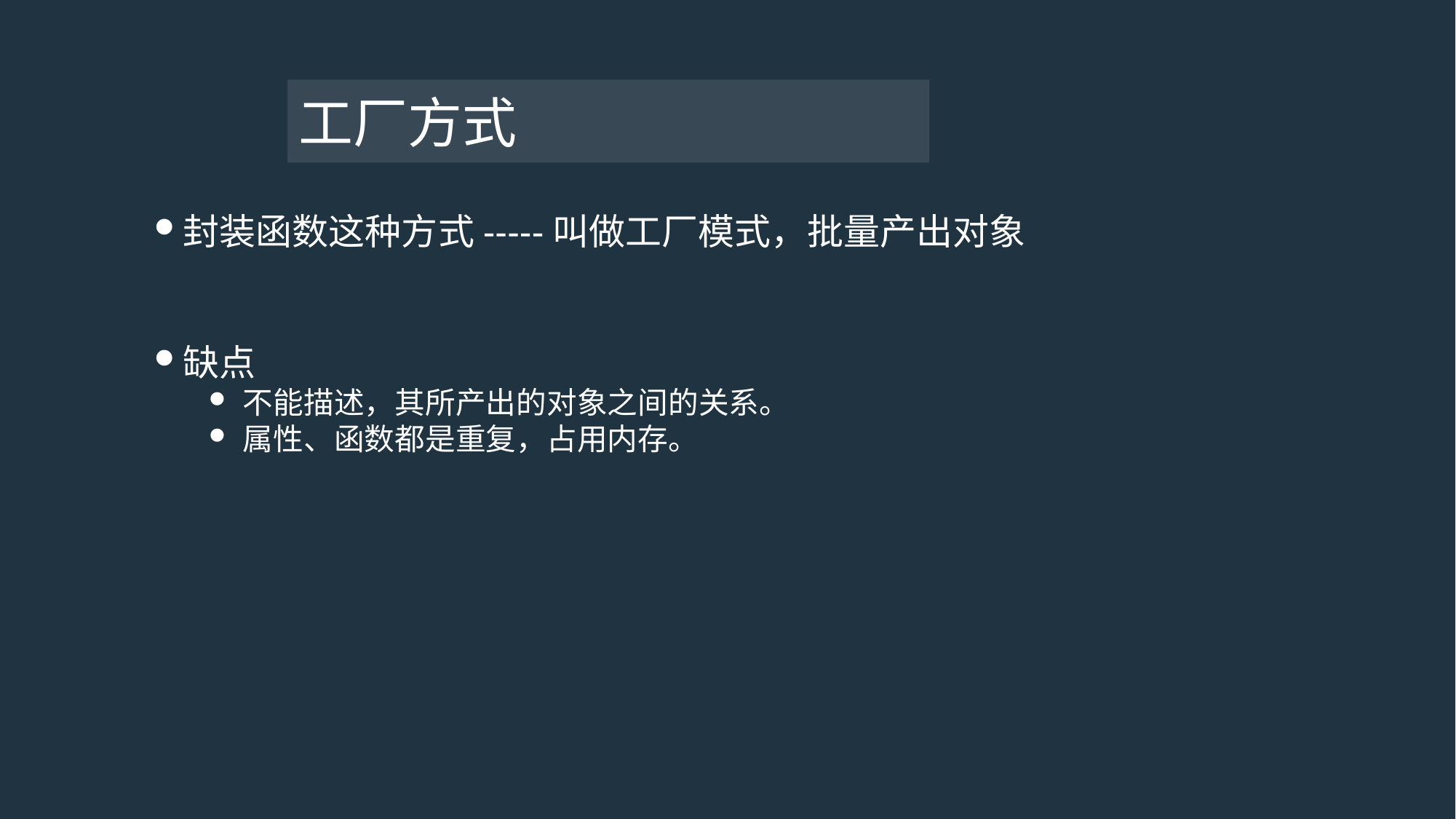

# 工厂方式
封装函数这种方式-----叫做工厂模式，批量产出对象

缺点
不能描述，其所产出的对象之间的关系。
属性、函数都是重复，占用内存。